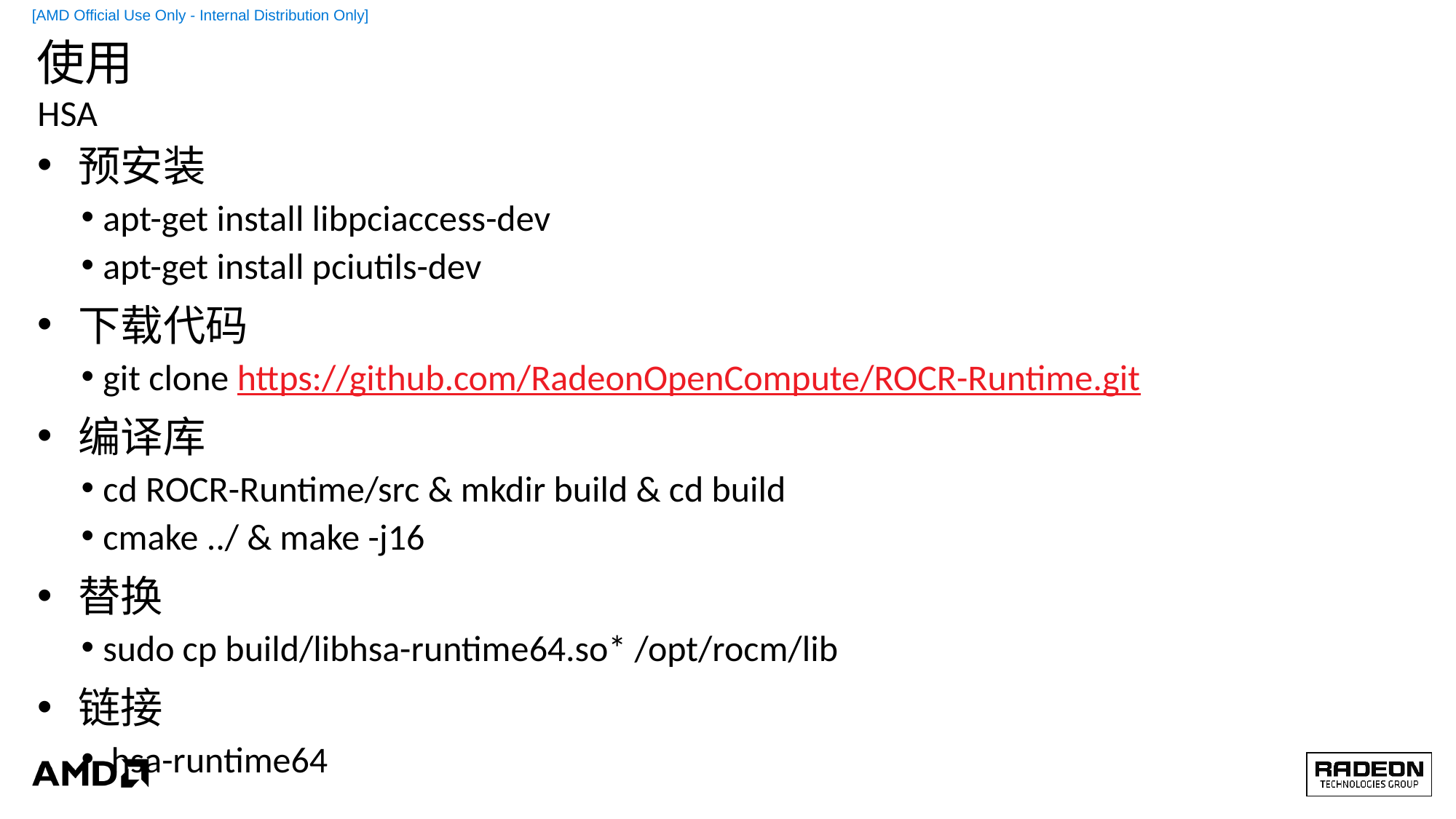

# 使用
HSa
预安装
apt-get install libpciaccess-dev
apt-get install pciutils-dev
下载代码
git clone https://github.com/RadeonOpenCompute/ROCR-Runtime.git
编译库
cd ROCR-Runtime/src & mkdir build & cd build
cmake ../ & make -j16
替换
sudo cp build/libhsa-runtime64.so* /opt/rocm/lib
链接
 hsa-runtime64